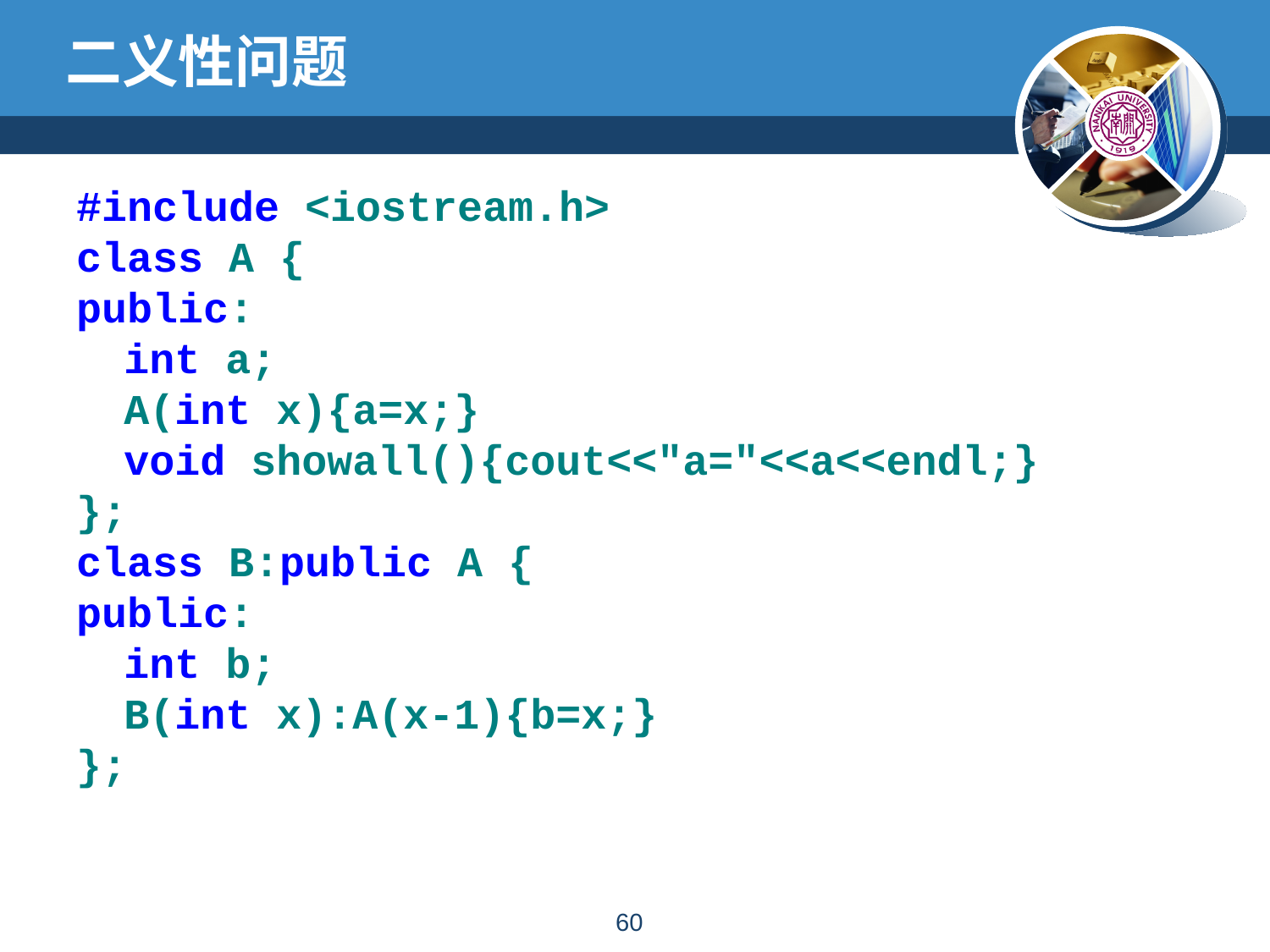

# 二义性问题
#include <iostream.h>
class A {
public:
	int a;
	A(int x){a=x;}
	void showall(){cout<<"a="<<a<<endl;}
};
class B:public A {
public:
	int b;
	B(int x):A(x-1){b=x;}
};

60